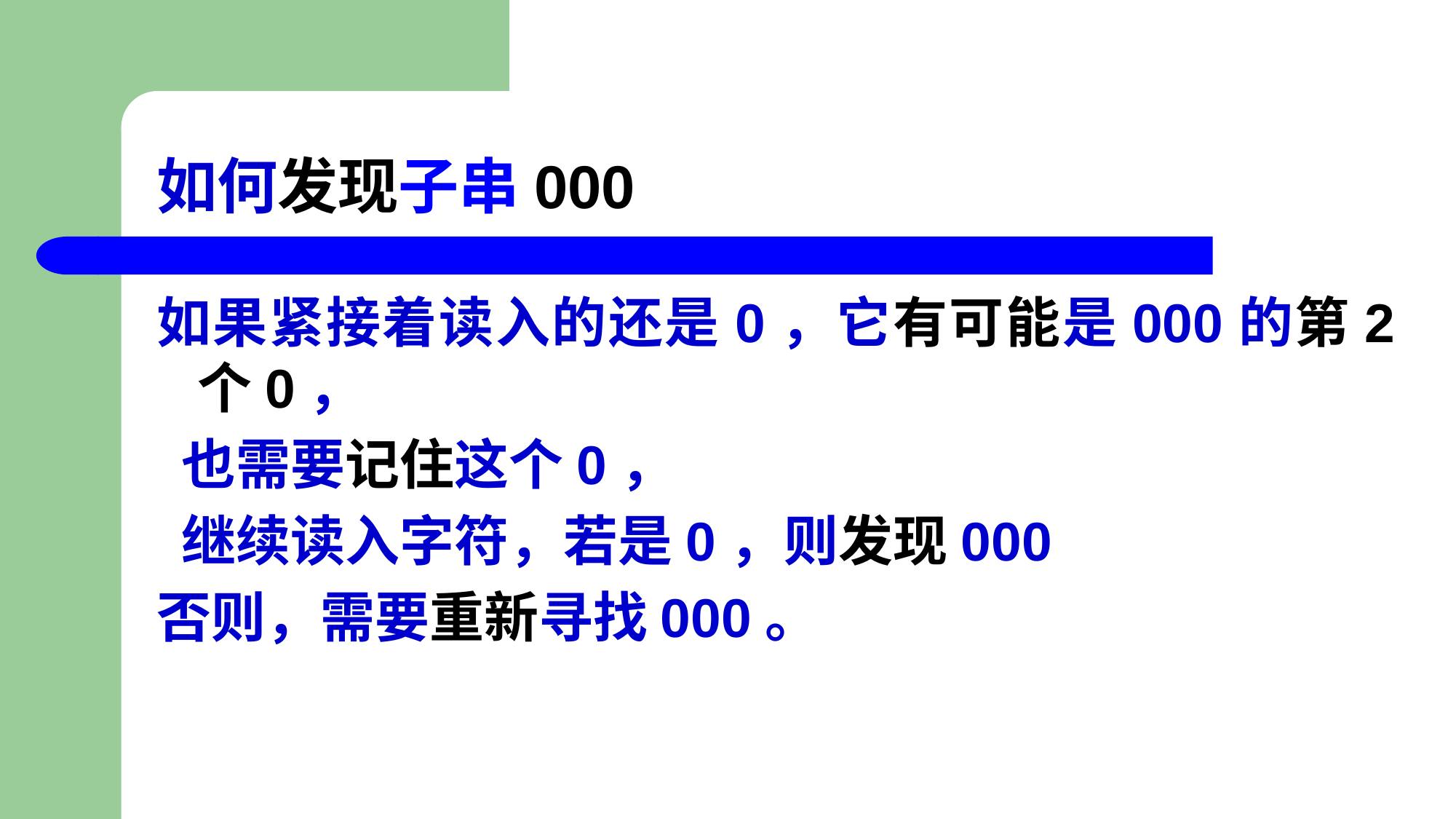

# 如何发现子串000
如果紧接着读入的还是0，它有可能是000的第2个0，
 也需要记住这个0，
 继续读入字符，若是0，则发现000
否则，需要重新寻找000。